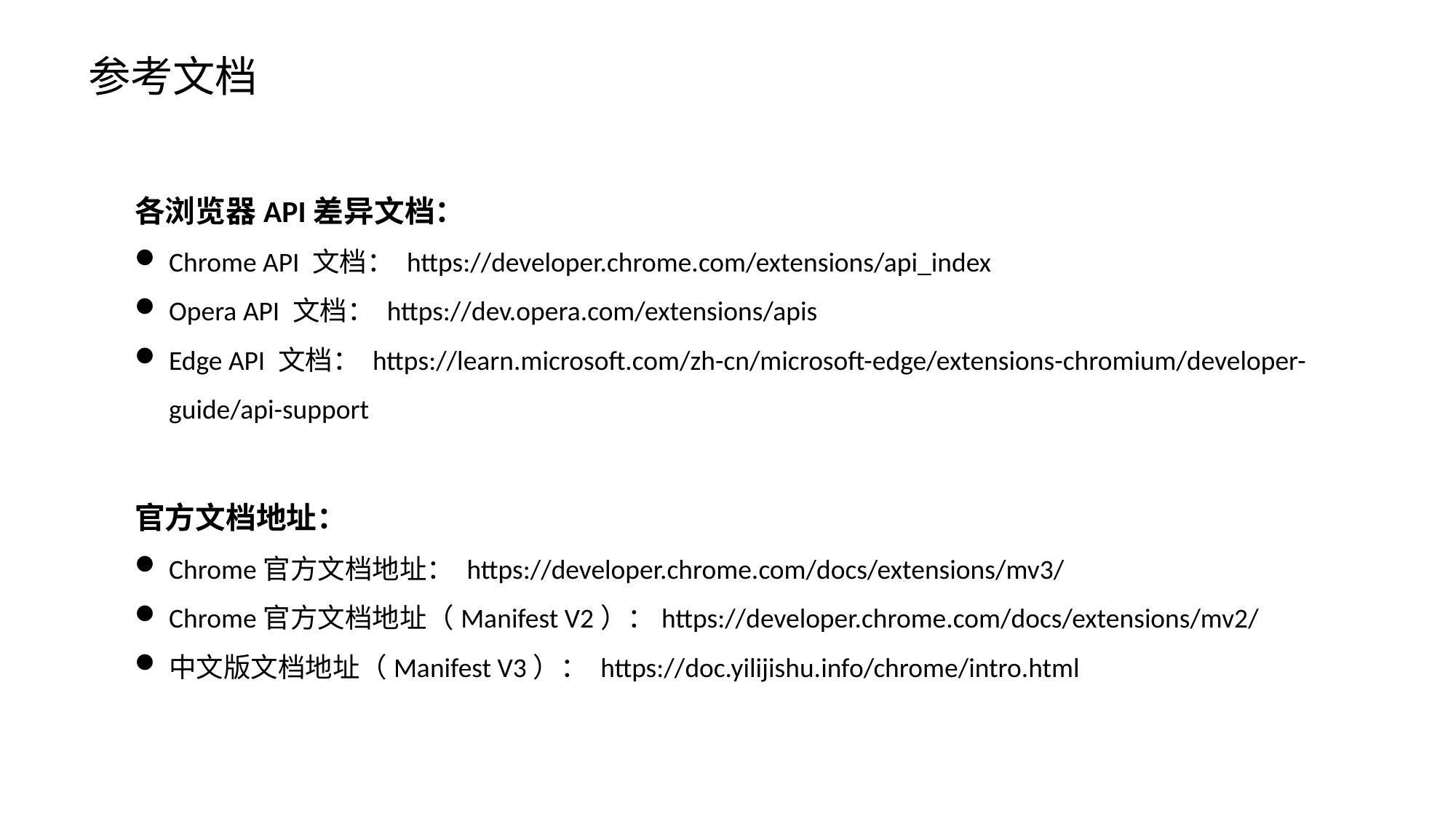

# 参考文档
各浏览器API差异文档：
Chrome API 文档： https://developer.chrome.com/extensions/api_index
Opera API 文档： https://dev.opera.com/extensions/apis
Edge API 文档： https://learn.microsoft.com/zh-cn/microsoft-edge/extensions-chromium/developer-guide/api-support
官方文档地址：
Chrome官方文档地址： https://developer.chrome.com/docs/extensions/mv3/
Chrome官方文档地址（Manifest V2）：https://developer.chrome.com/docs/extensions/mv2/
中文版文档地址（Manifest V3）： https://doc.yilijishu.info/chrome/intro.html